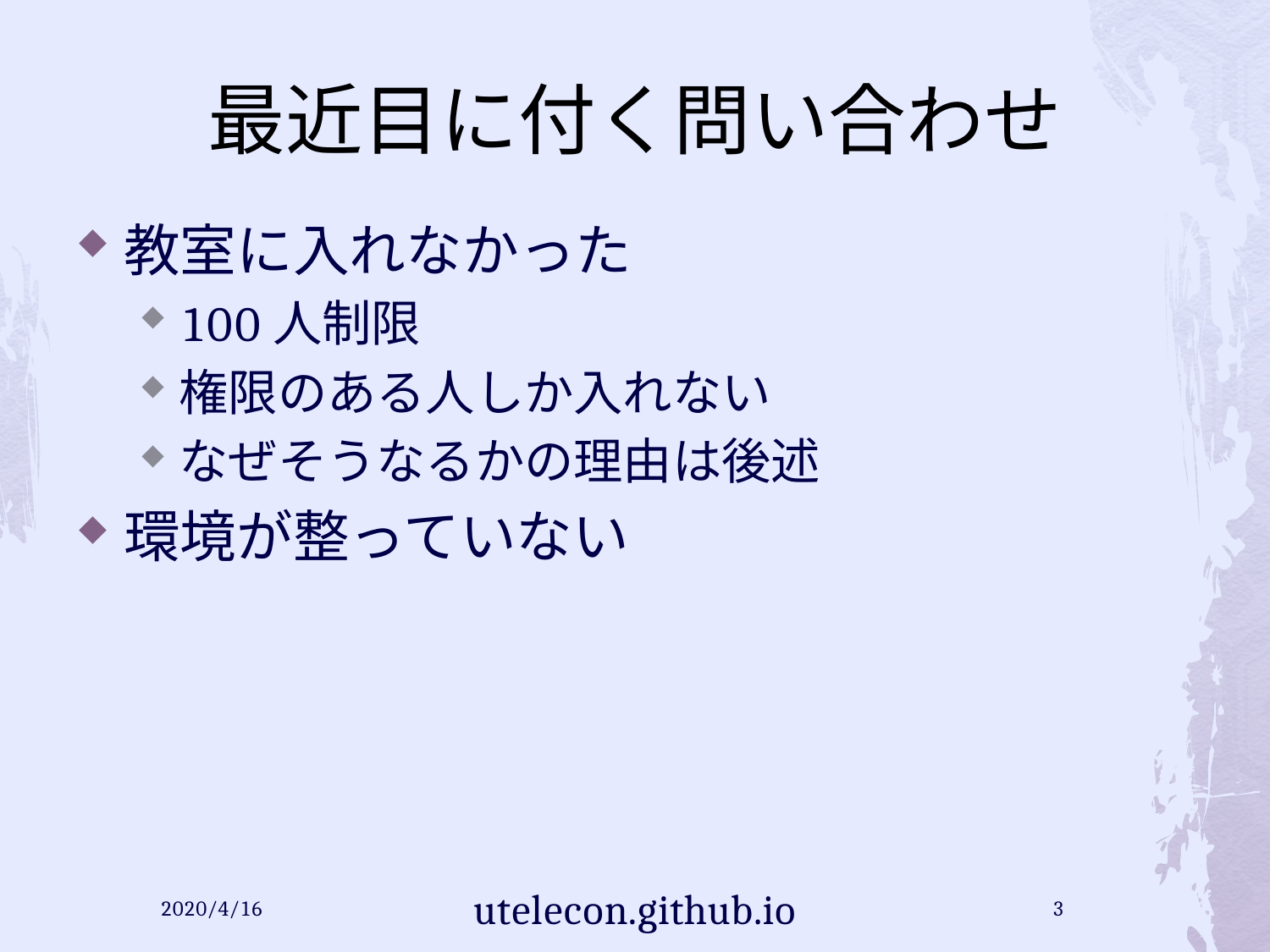

# 最近目に付く問い合わせ
教室に入れなかった
100人制限
権限のある人しか入れない
なぜそうなるかの理由は後述
環境が整っていない
2020/4/16
utelecon.github.io
3